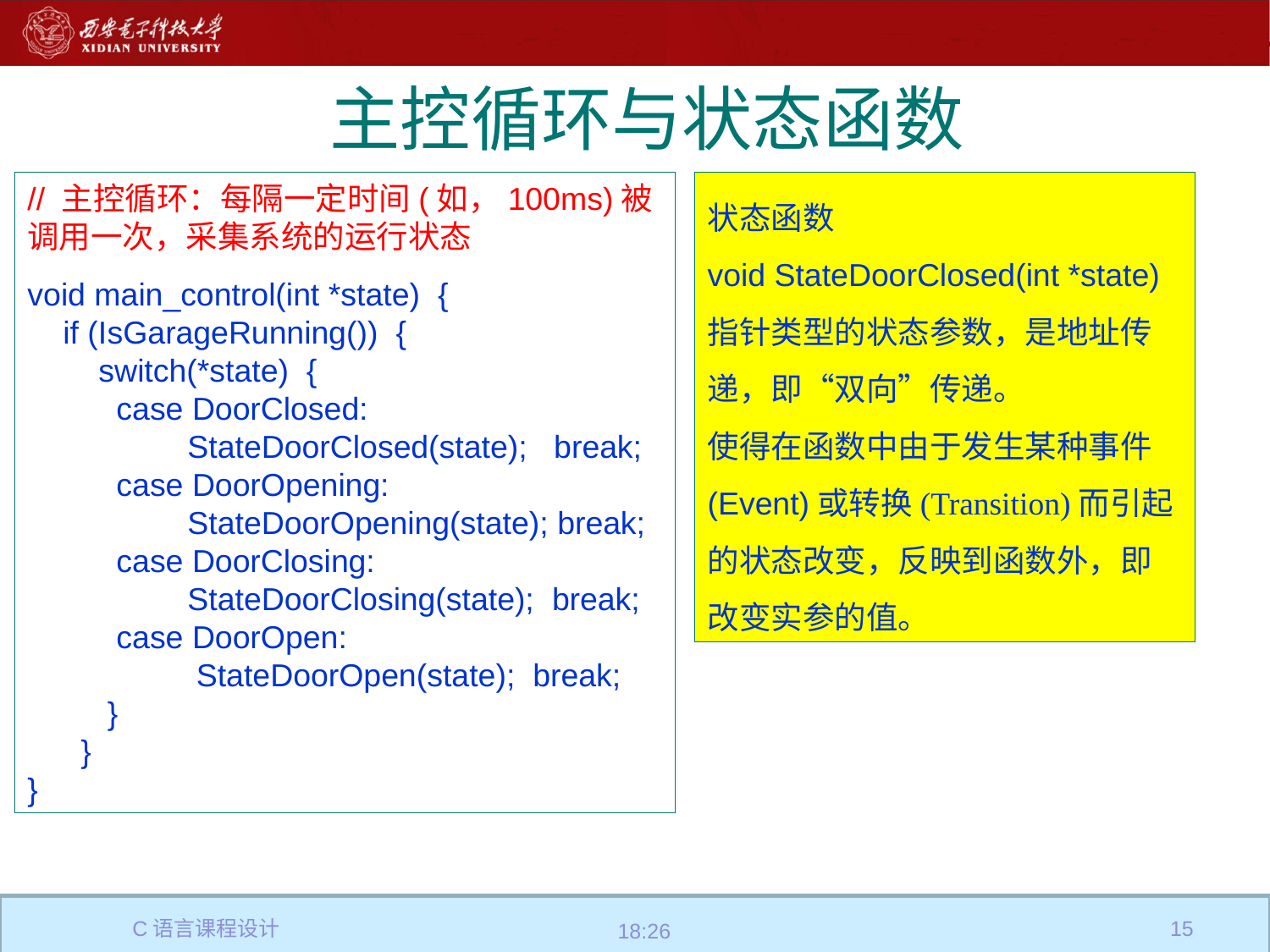

# 主控循环与状态函数
// 主控循环：每隔一定时间(如，100ms)被调用一次，采集系统的运行状态
void main_control(int *state)  {
    if (IsGarageRunning())  {
        switch(*state)  {
          case DoorClosed:
                  StateDoorClosed(state);   break;
          case DoorOpening:
                  StateDoorOpening(state); break;
          case DoorClosing:
                  StateDoorClosing(state);  break;
          case DoorOpen:
                   StateDoorOpen(state);  break;
         }
      }
}
状态函数
void StateDoorClosed(int *state)
指针类型的状态参数，是地址传递，即“双向”传递。
使得在函数中由于发生某种事件(Event)或转换(Transition)而引起的状态改变，反映到函数外，即改变实参的值。
C语言课程设计
15
18:26